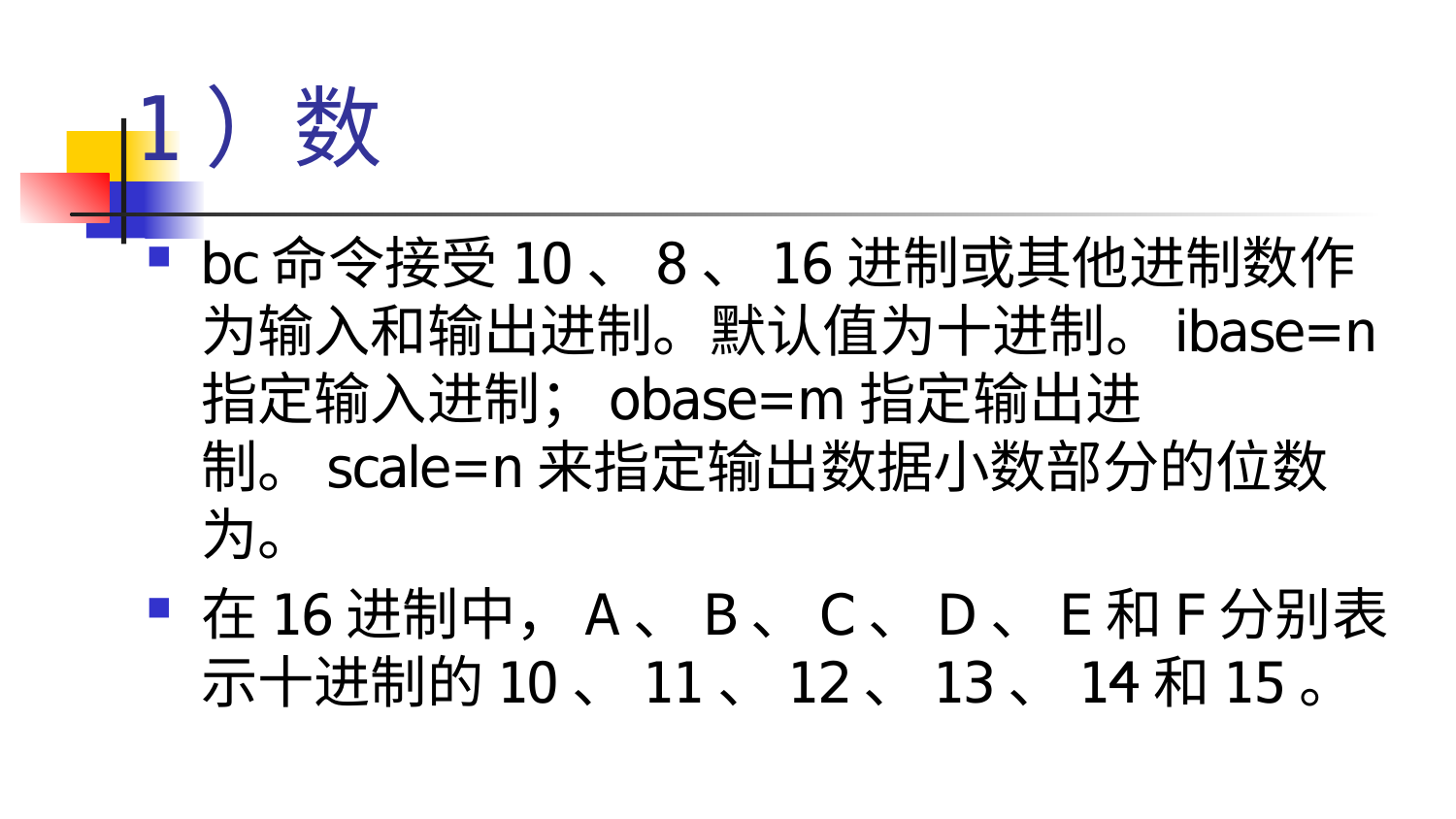

# 1）数
bc命令接受10、8、16进制或其他进制数作为输入和输出进制。默认值为十进制。ibase=n指定输入进制；obase=m指定输出进制。scale=n来指定输出数据小数部分的位数为。
在16进制中，A、B、C、D、E和F分别表示十进制的10、11、12、13、14和15。